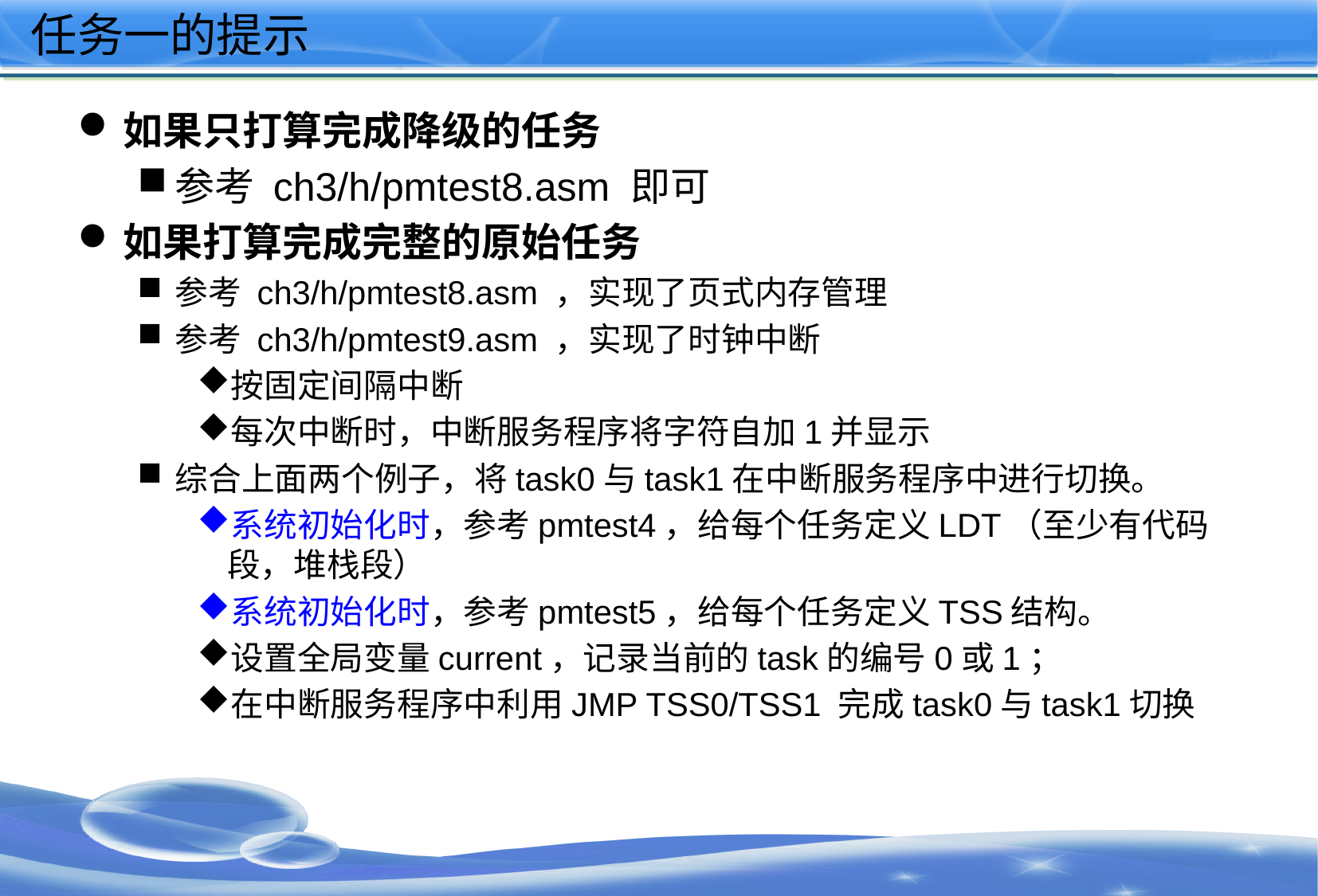

# 任务一的提示
如果只打算完成降级的任务
参考 ch3/h/pmtest8.asm 即可
如果打算完成完整的原始任务
参考 ch3/h/pmtest8.asm ，实现了页式内存管理
参考 ch3/h/pmtest9.asm ，实现了时钟中断
按固定间隔中断
每次中断时，中断服务程序将字符自加1并显示
综合上面两个例子，将task0与task1在中断服务程序中进行切换。
系统初始化时，参考pmtest4，给每个任务定义LDT（至少有代码段，堆栈段）
系统初始化时，参考pmtest5，给每个任务定义TSS结构。
设置全局变量current，记录当前的task的编号0或1；
在中断服务程序中利用JMP TSS0/TSS1 完成task0与task1切换